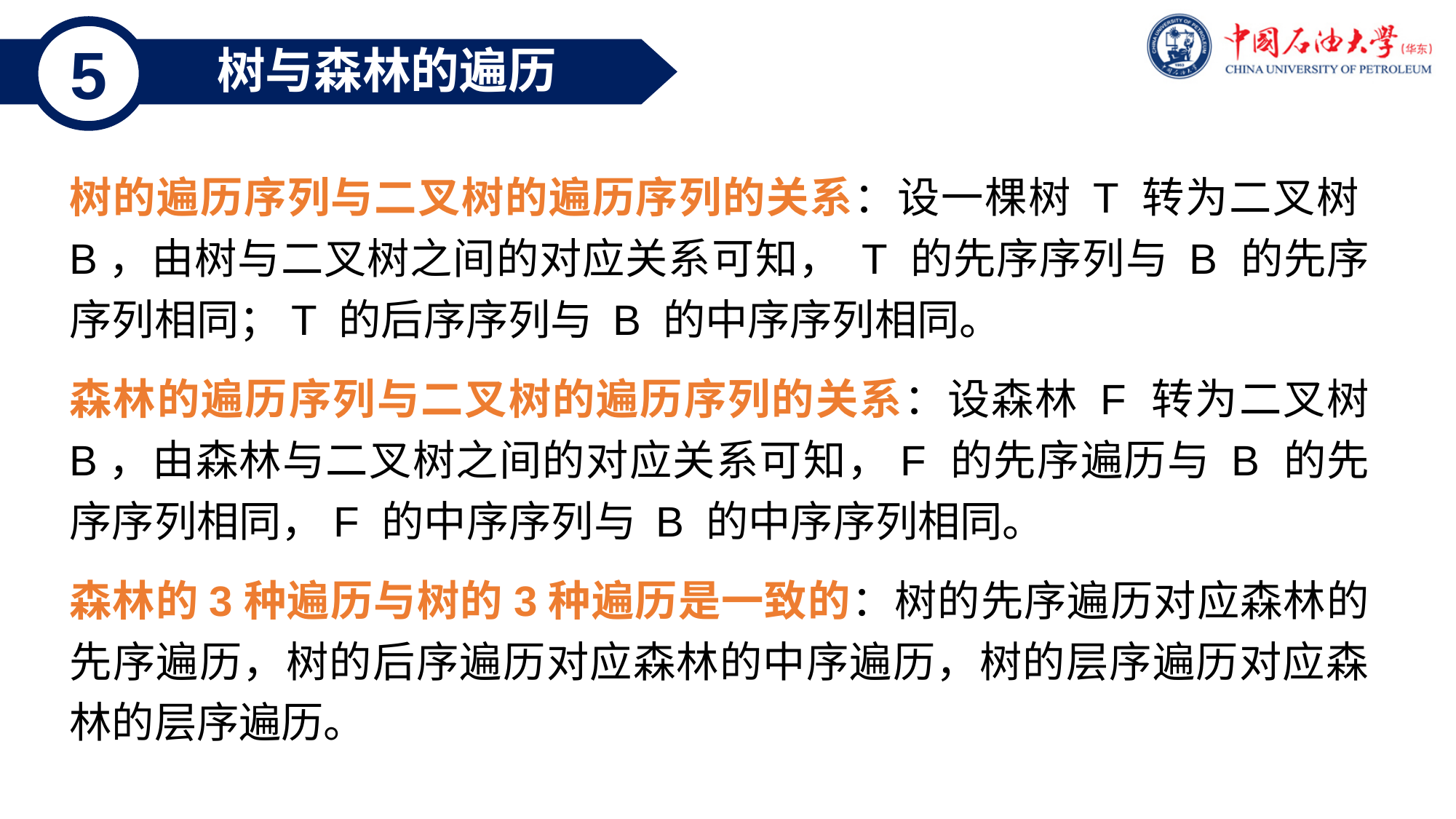

5
树与森林的遍历
树的遍历序列与二叉树的遍历序列的关系：设一棵树 T 转为二叉树B，由树与二叉树之间的对应关系可知， T 的先序序列与 B 的先序序列相同；T 的后序序列与 B 的中序序列相同。
森林的遍历序列与二叉树的遍历序列的关系：设森林 F 转为二叉树 B，由森林与二叉树之间的对应关系可知，F 的先序遍历与 B 的先序序列相同，F 的中序序列与 B 的中序序列相同。
森林的3种遍历与树的3种遍历是一致的：树的先序遍历对应森林的先序遍历，树的后序遍历对应森林的中序遍历，树的层序遍历对应森林的层序遍历。